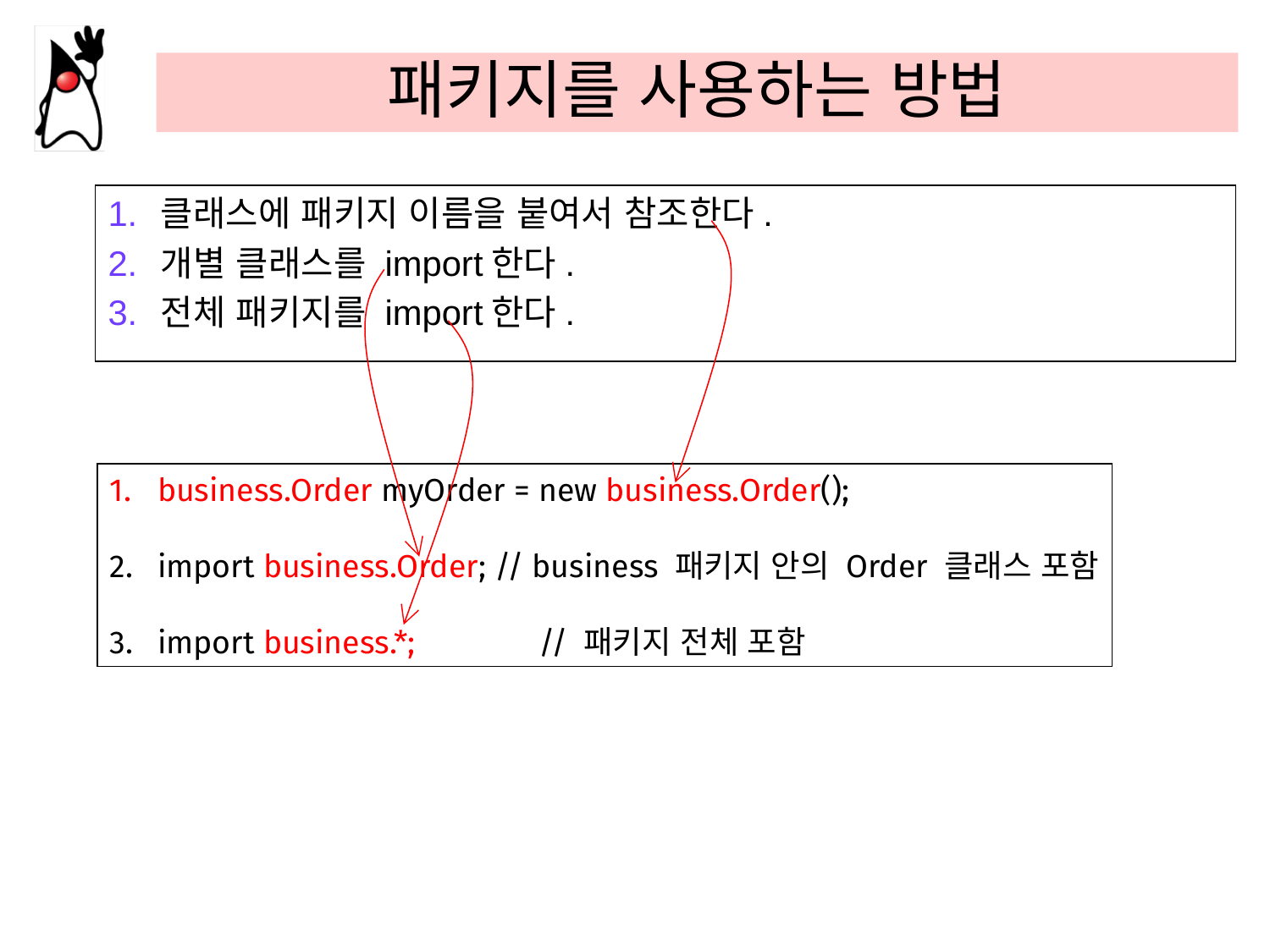

# 패키지를 사용하는 방법
클래스에 패키지 이름을 붙여서 참조한다.
개별 클래스를 import한다.
전체 패키지를 import한다.

business.Order myOrder = new business.Order();

import business.Order; // business 패키지 안의 Order 클래스 포함

import business.*; 	// 패키지 전체 포함